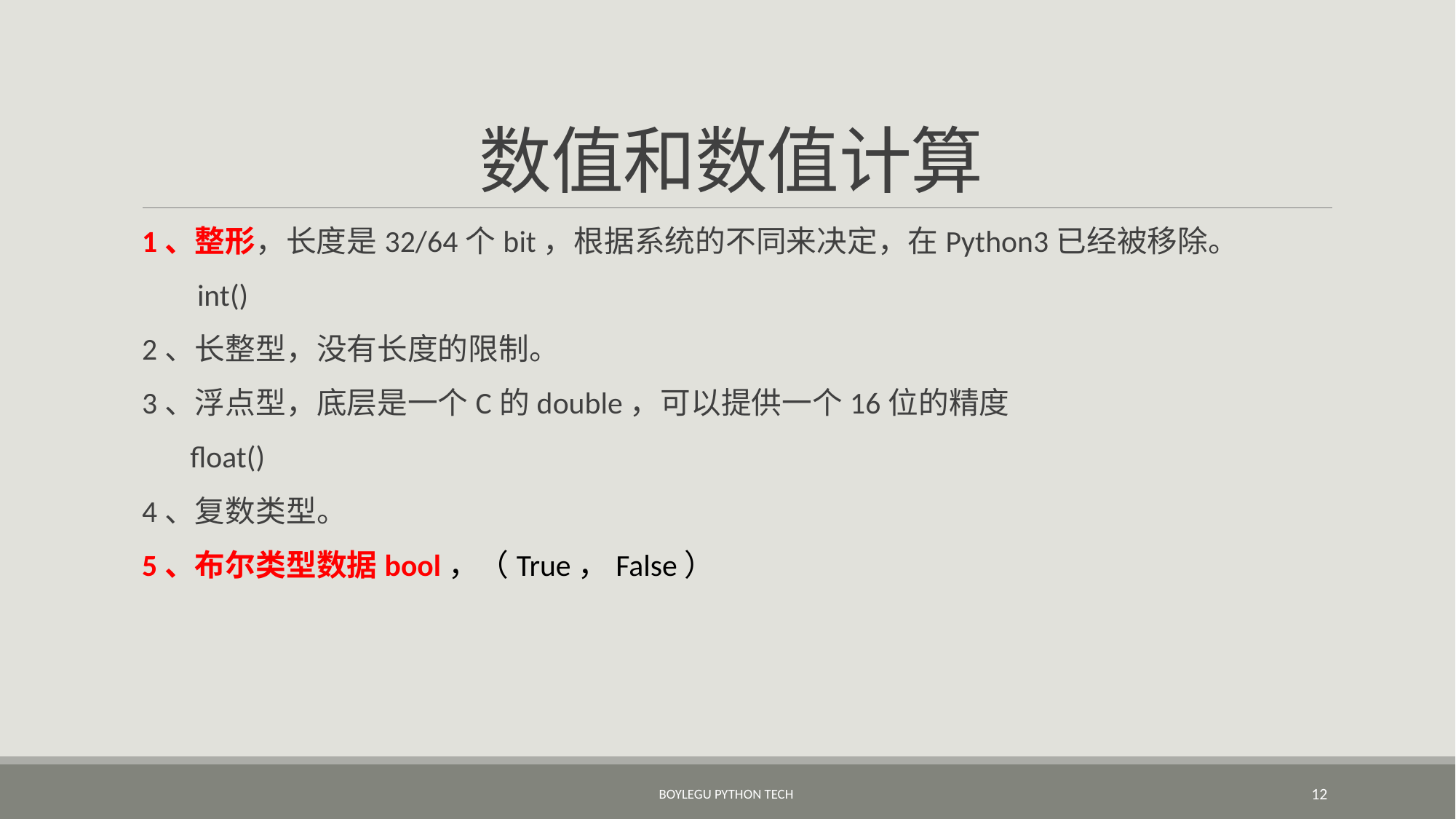

# 数值和数值计算
1、整形，长度是32/64个bit，根据系统的不同来决定，在Python3已经被移除。
        int()
2、长整型，没有长度的限制。
3、浮点型，底层是一个C的double，可以提供一个16位的精度
       float()
4、复数类型。
5、布尔类型数据bool，（True，False）

BoyleGu Python Tech
12